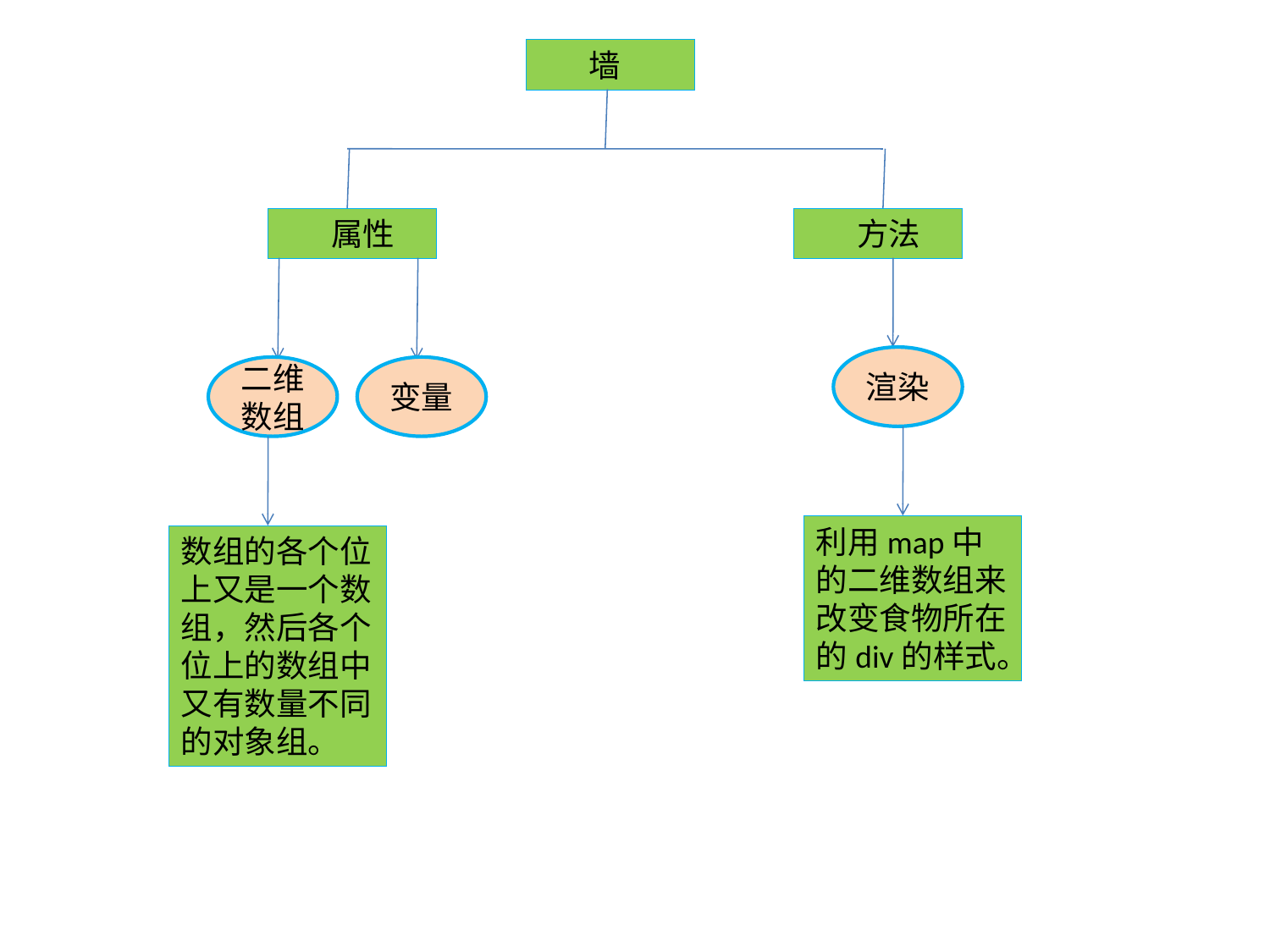

墙
      属性
      方法
渲染
二维数组
变量
利用map中的二维数组来改变食物所在的div的样式。
数组的各个位上又是一个数组，然后各个位上的数组中又有数量不同的对象组。